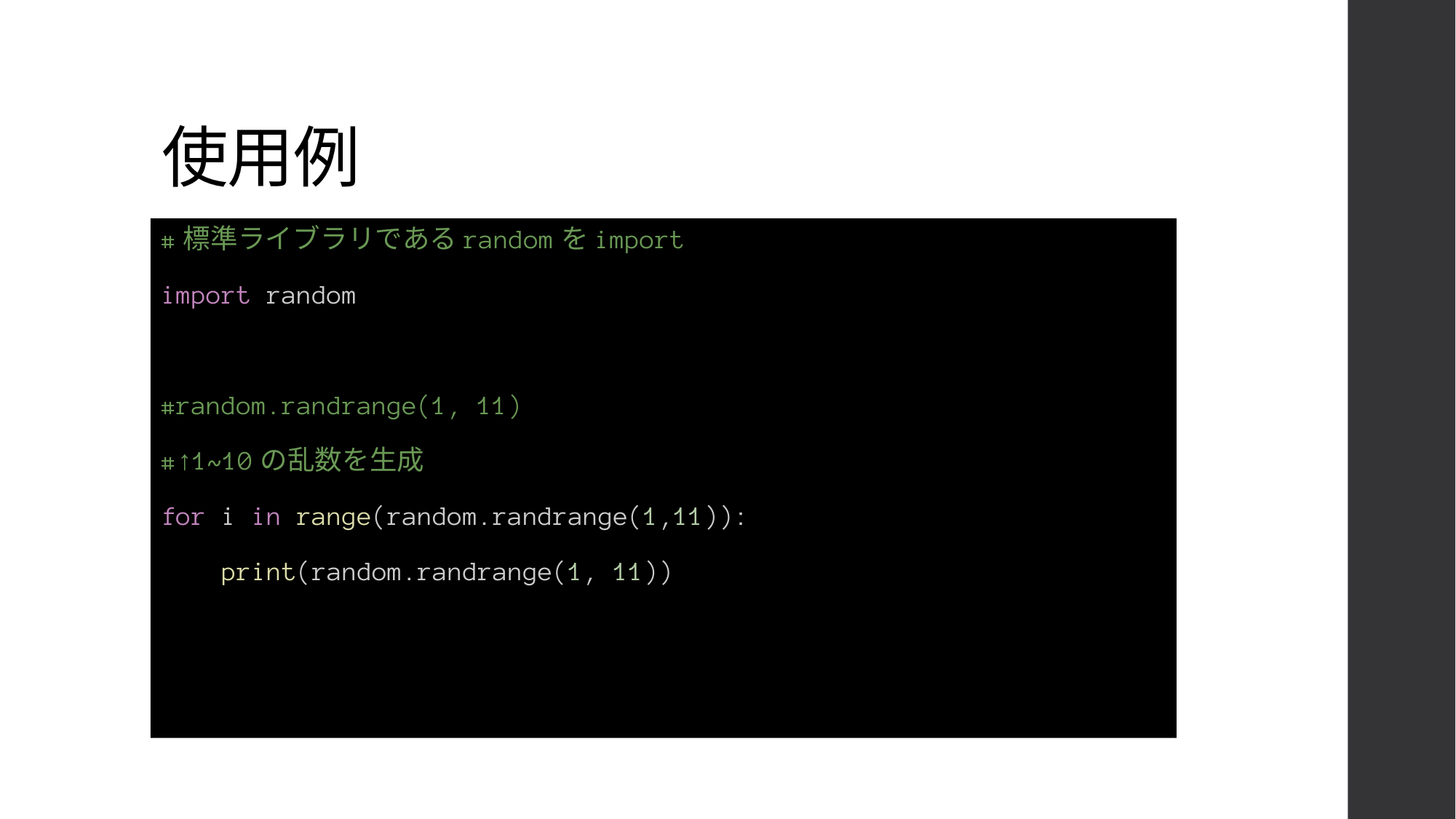

# 使用例
#標準ライブラリであるrandomをimport
import random

#random.randrange(1, 11)
#↑1~10の乱数を生成
for i in range(random.randrange(1,11)):
    print(random.randrange(1, 11))